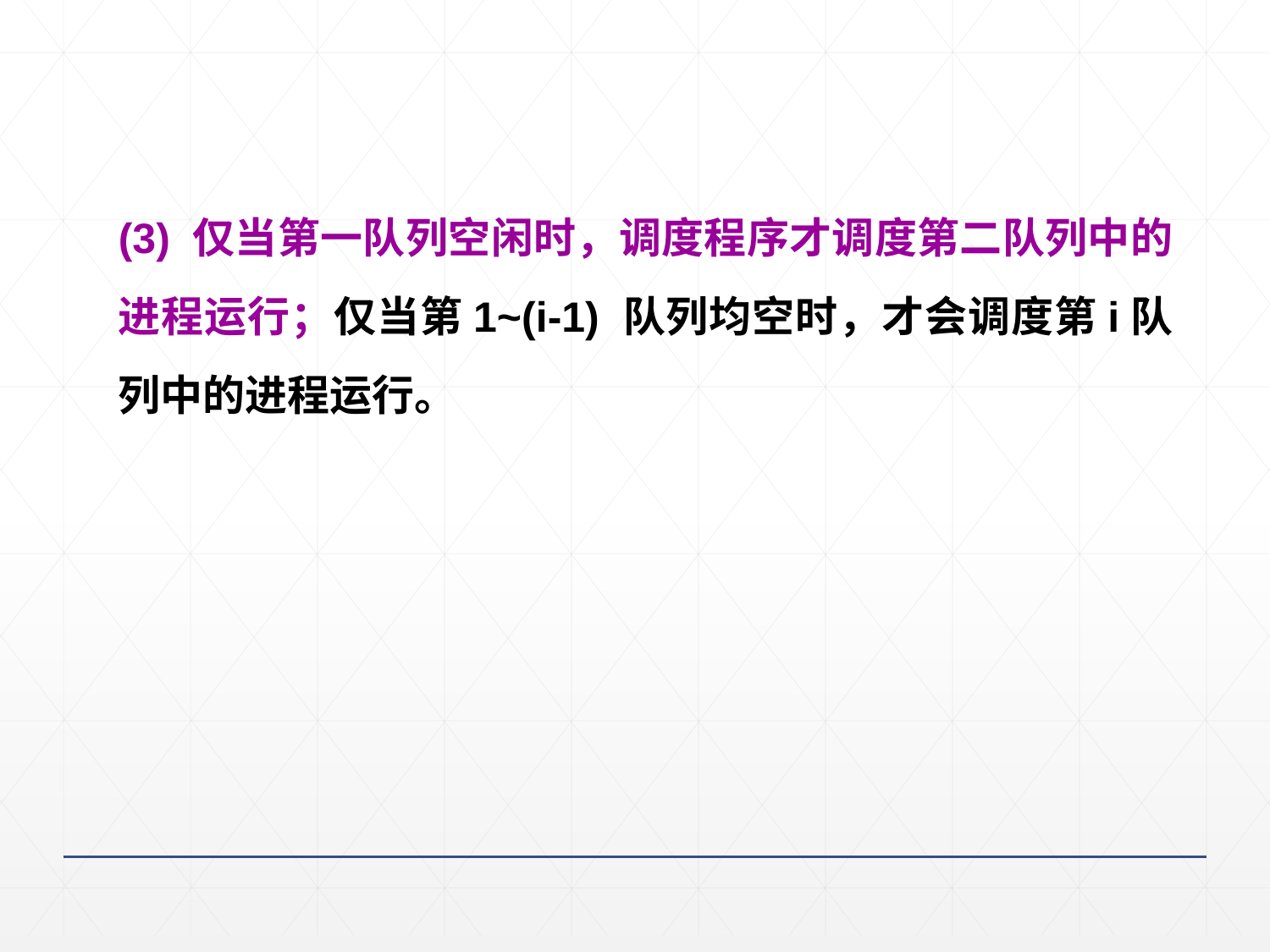

87
(3) 仅当第一队列空闲时，调度程序才调度第二队列中的进程运行；仅当第1~(i-1) 队列均空时，才会调度第i队列中的进程运行。